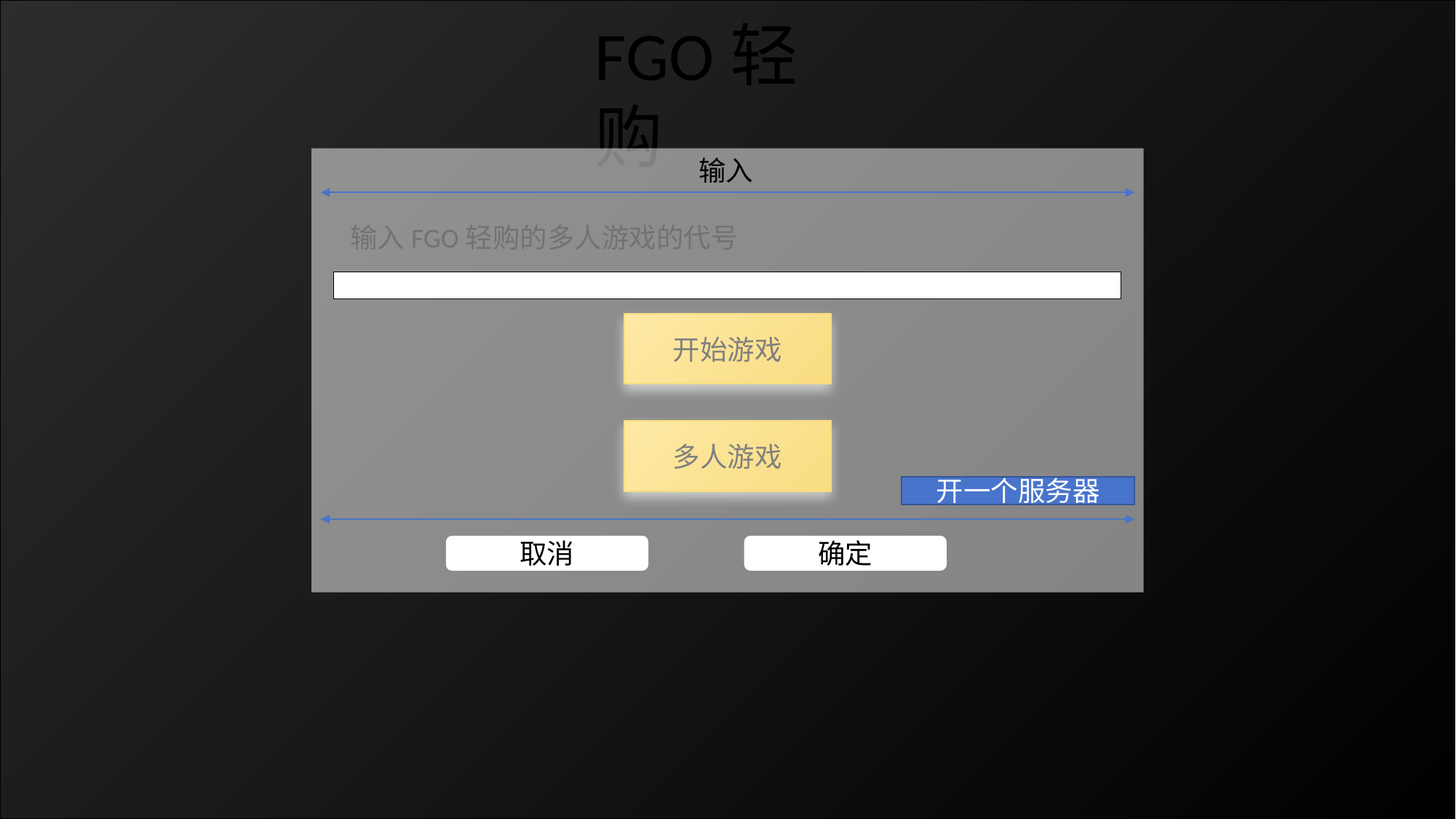

FGO轻购

输入
确定
输入FGO轻购的多人游戏的代号
开始游戏
多人游戏
开一个服务器
取消